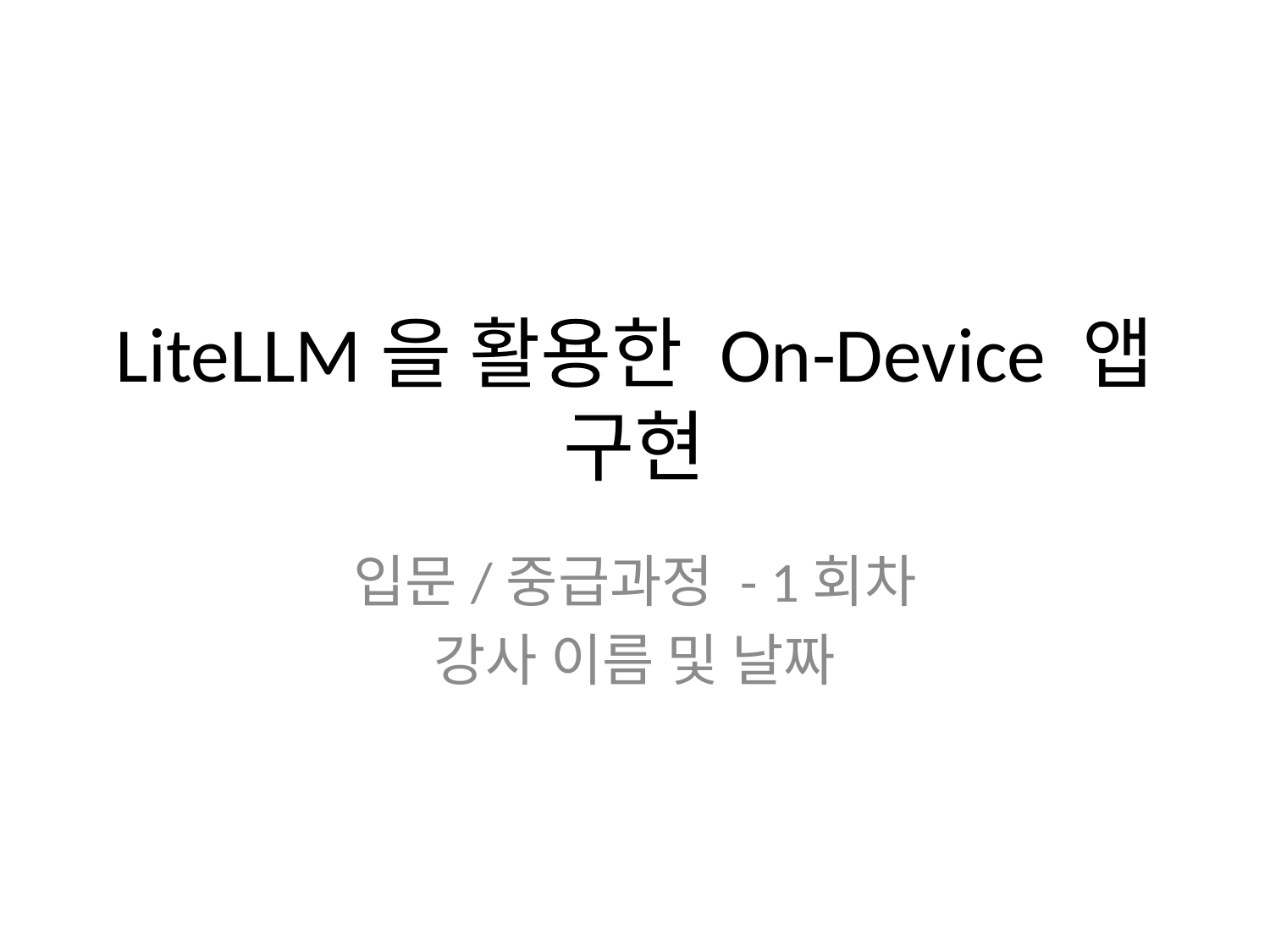

# LiteLLM을 활용한 On-Device 앱 구현
입문/중급과정 - 1회차
강사 이름 및 날짜